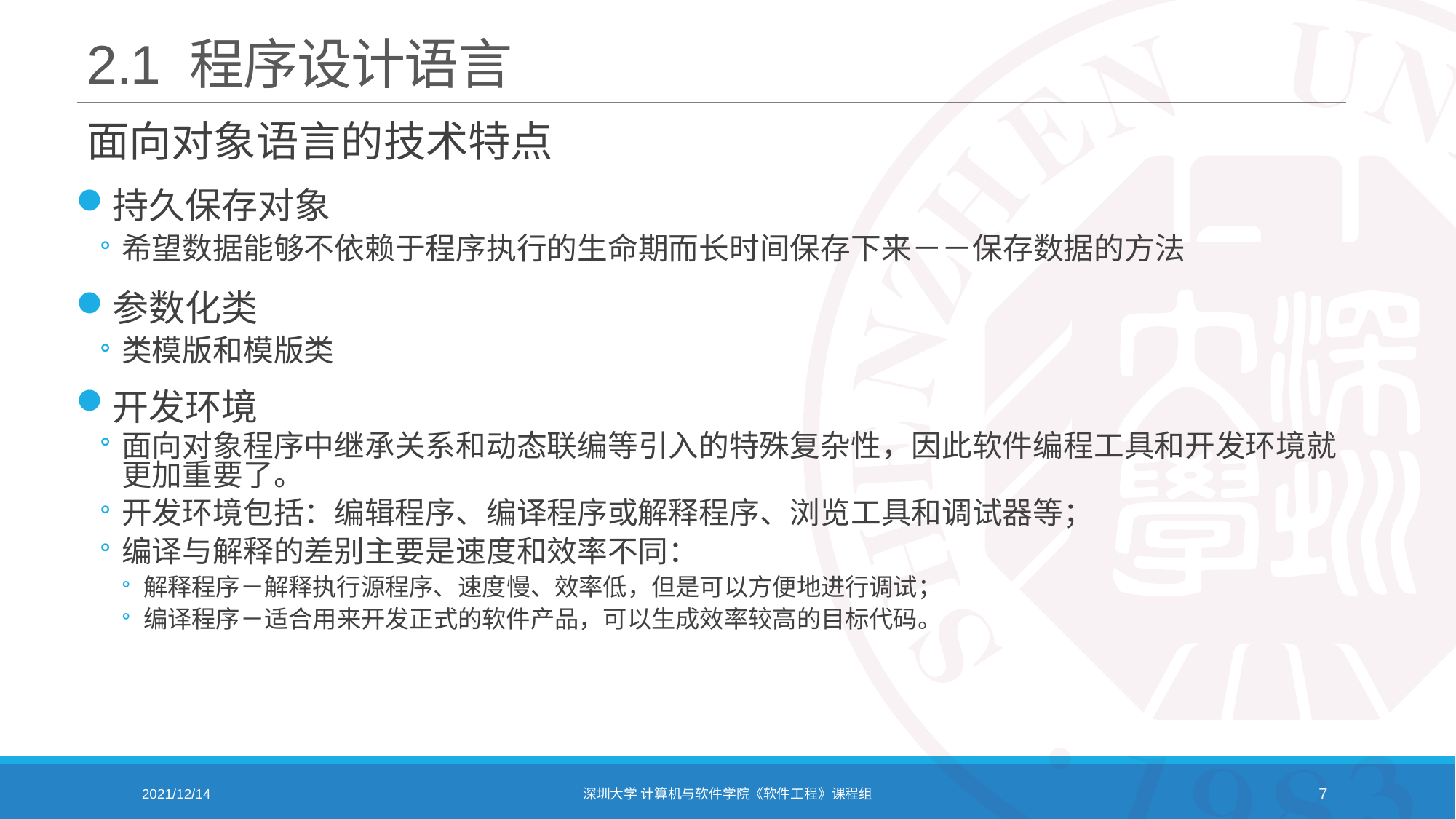

# 2.1 程序设计语言
面向对象语言的技术特点
持久保存对象
希望数据能够不依赖于程序执行的生命期而长时间保存下来－－保存数据的方法
参数化类
类模版和模版类
开发环境
面向对象程序中继承关系和动态联编等引入的特殊复杂性，因此软件编程工具和开发环境就更加重要了。
开发环境包括：编辑程序、编译程序或解释程序、浏览工具和调试器等；
编译与解释的差别主要是速度和效率不同：
解释程序－解释执行源程序、速度慢、效率低，但是可以方便地进行调试；
编译程序－适合用来开发正式的软件产品，可以生成效率较高的目标代码。

2021/12/14
深圳大学 计算机与软件学院《软件工程》课程组
7